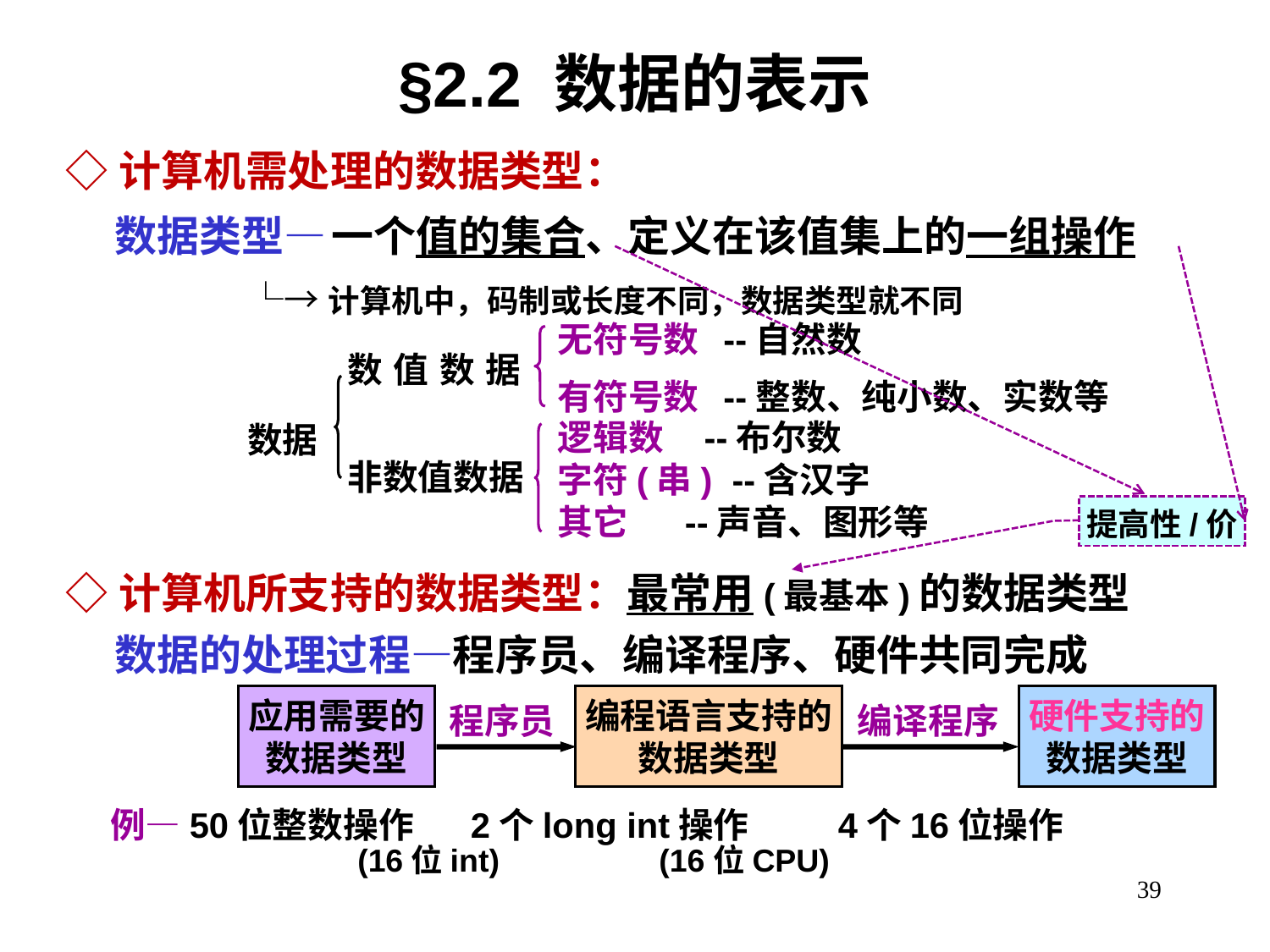

§2.2 数据的表示
   ◇计算机需处理的数据类型：
       数据类型— 一个值的集合、定义在该值集上的一组操作
                           └→计算机中，码制或长度不同，数据类型就不同
提高性/价
无符号数  --自然数
有符号数  --整数、纯小数、实数等

数值数据

逻辑数    --布尔数
字符(串)  --含汉字
其它      --声音、图形等
数据

非数值数据
   ◇计算机所支持的数据类型：最常用(最基本)的数据类型
       数据的处理过程—程序员、编译程序、硬件共同完成
应用需要的
数据类型
编程语言支持的
数据类型
硬件支持的
数据类型
程序员
编译程序

        例—50位整数操作      2个long int操作          4个16位操作
                                    (16位int)                  (16位CPU)
39